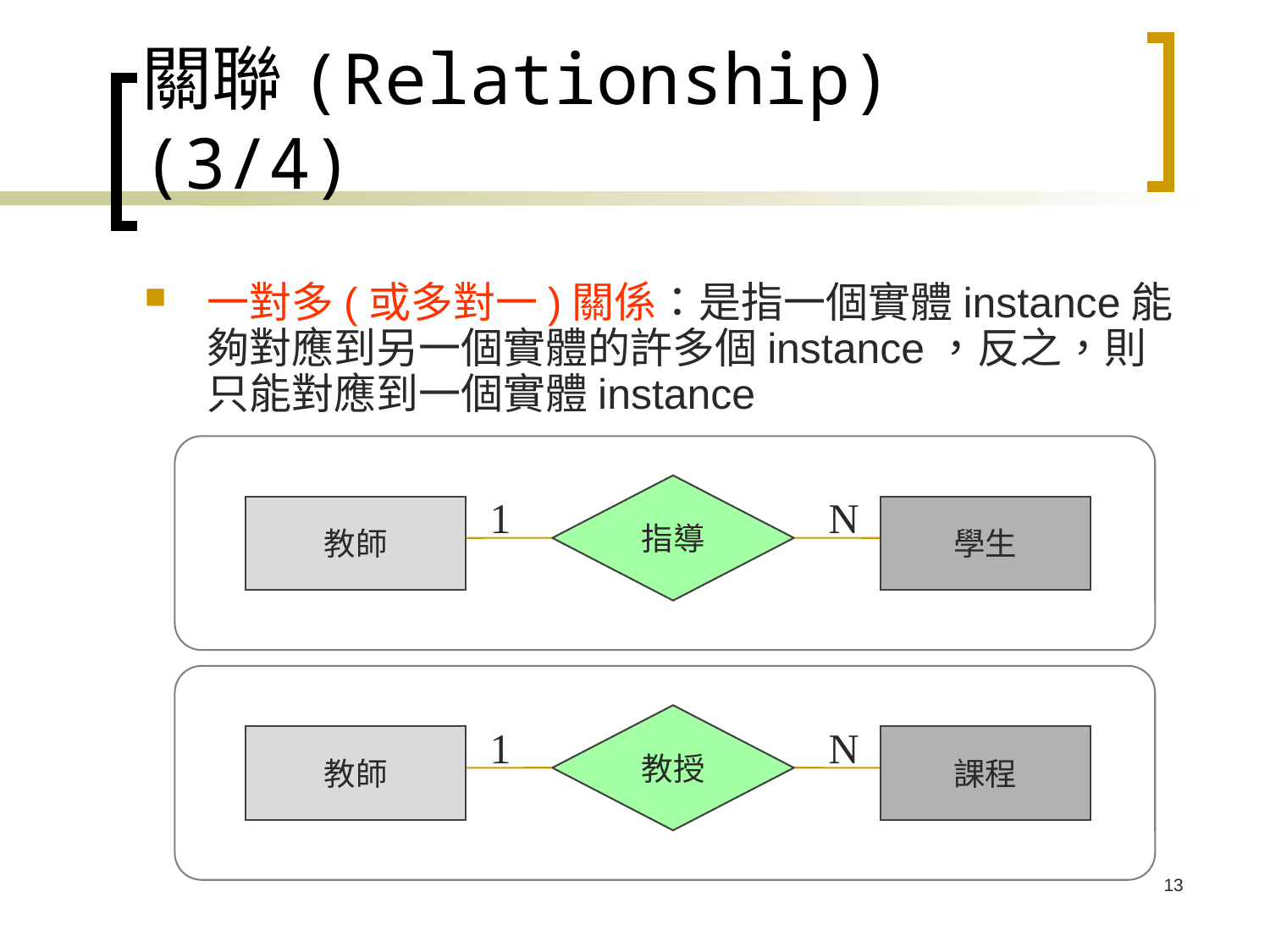

# 關聯(Relationship) (3/4)
一對多(或多對一)關係：是指一個實體instance能夠對應到另一個實體的許多個instance，反之，則只能對應到一個實體instance

指導
1
N
教師
學生

教授
1
N
教師
課程

13